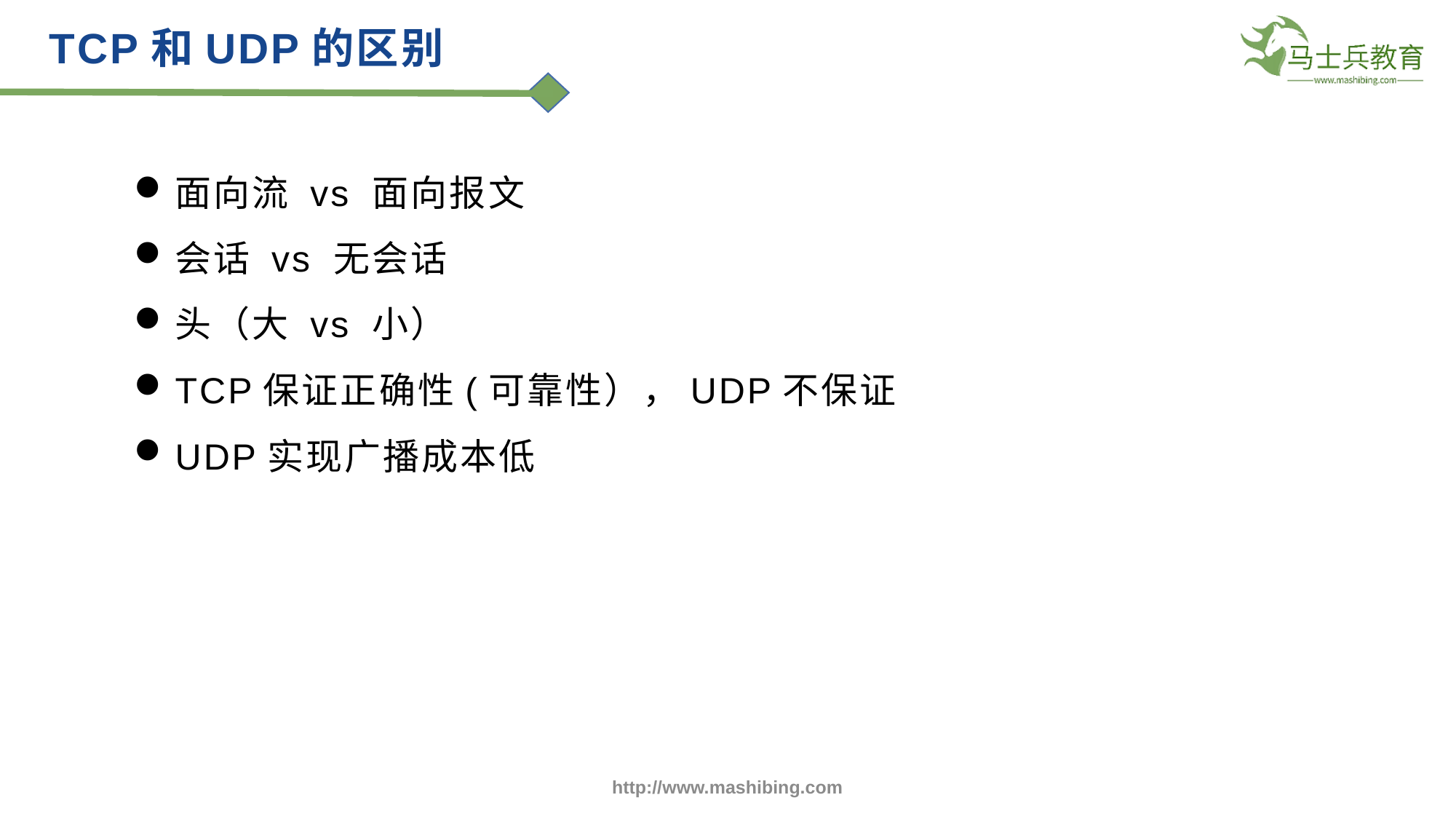

TCP和UDP的区别
面向流 vs 面向报文
会话 vs 无会话
头（大 vs 小）
TCP保证正确性(可靠性），UDP不保证
UDP实现广播成本低